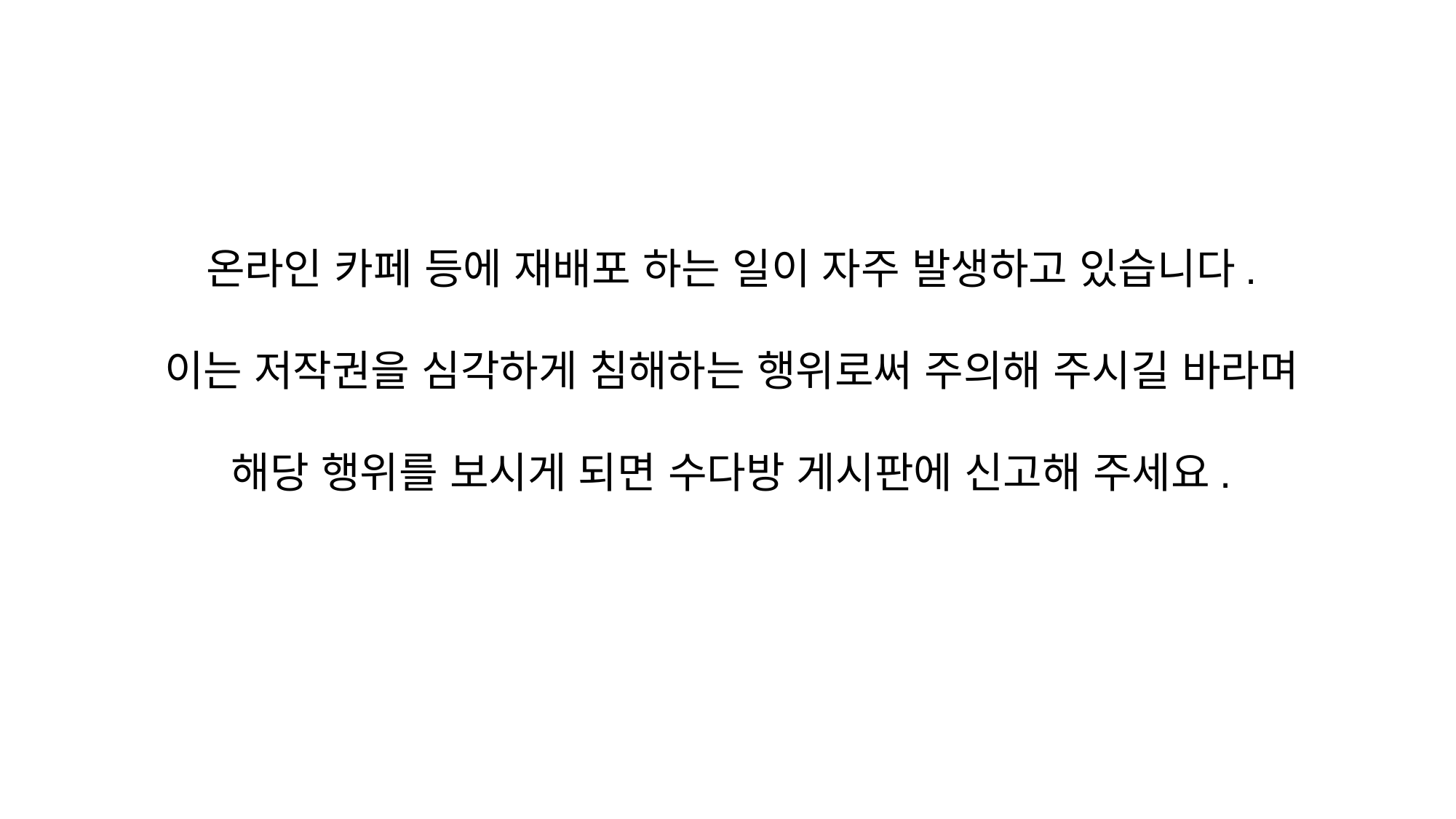

온라인 카페 등에 재배포 하는 일이 자주 발생하고 있습니다.

이는 저작권을 심각하게 침해하는 행위로써 주의해 주시길 바라며

해당 행위를 보시게 되면 수다방 게시판에 신고해 주세요.